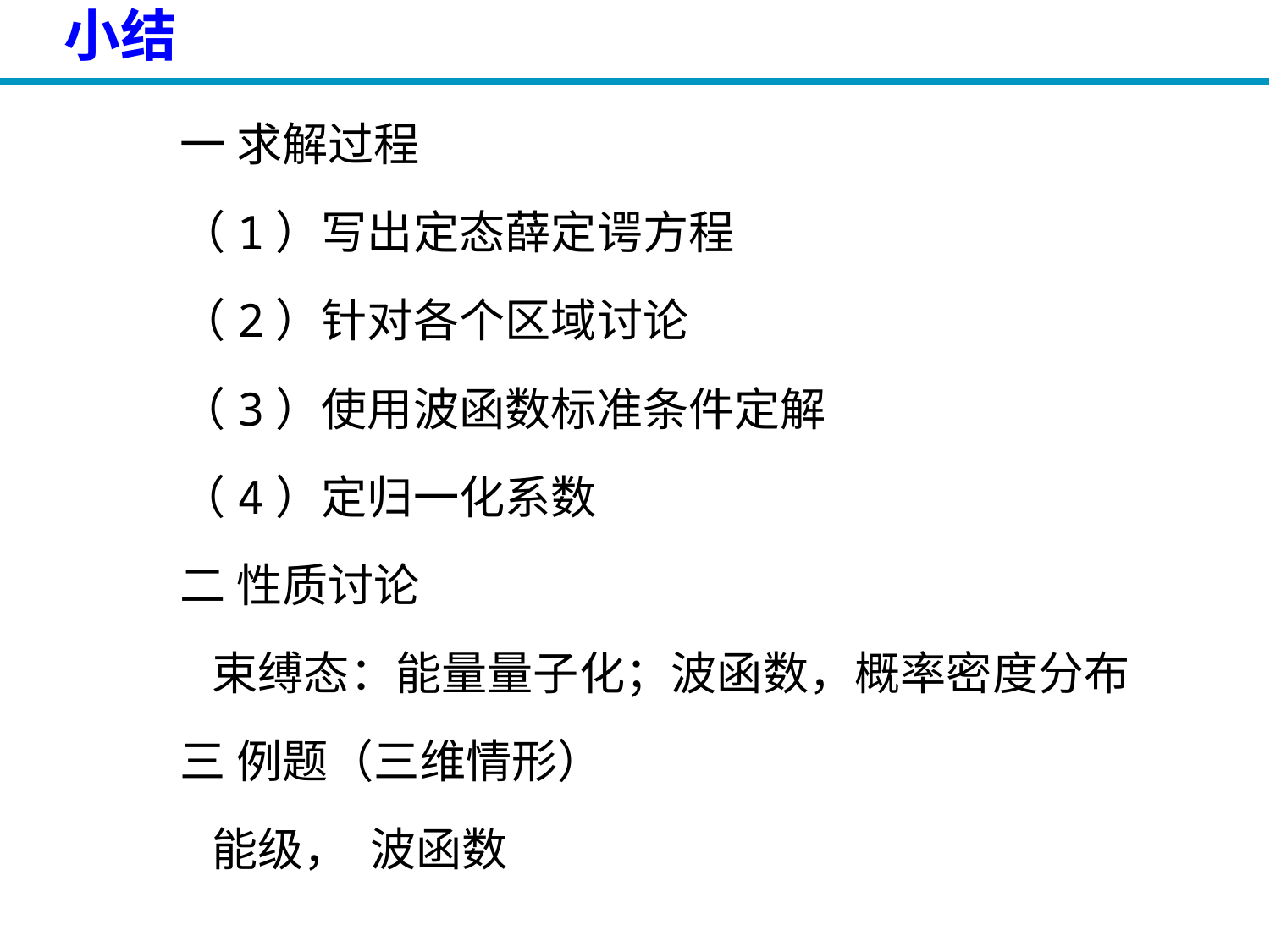

小结
一 求解过程
（1）写出定态薛定谔方程
（2）针对各个区域讨论
（3）使用波函数标准条件定解
（4）定归一化系数
二 性质讨论
  束缚态：能量量子化；波函数，概率密度分布
三 例题（三维情形）
  能级，  波函数